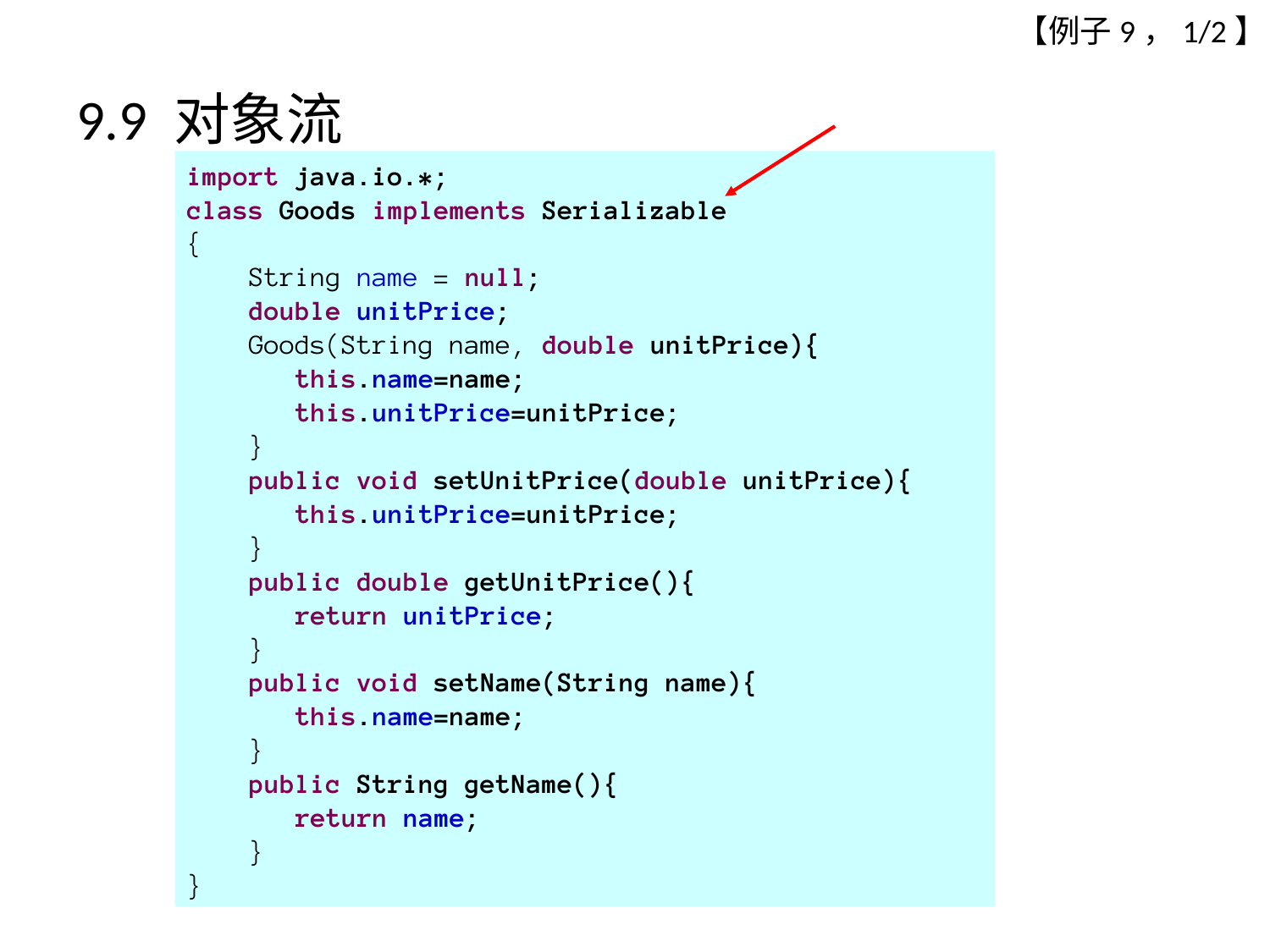

【例子9，1/2】
# 9.9 对象流
import java.io.*;
class Goods implements Serializable
{
    String name = null;
    double unitPrice;
    Goods(String name, double unitPrice){
       this.name=name;
       this.unitPrice=unitPrice;
    }
    public void setUnitPrice(double unitPrice){
       this.unitPrice=unitPrice;
    }
    public double getUnitPrice(){
       return unitPrice;
    }
    public void setName(String name){
       this.name=name;
    }
    public String getName(){
       return name;
    }
}
47